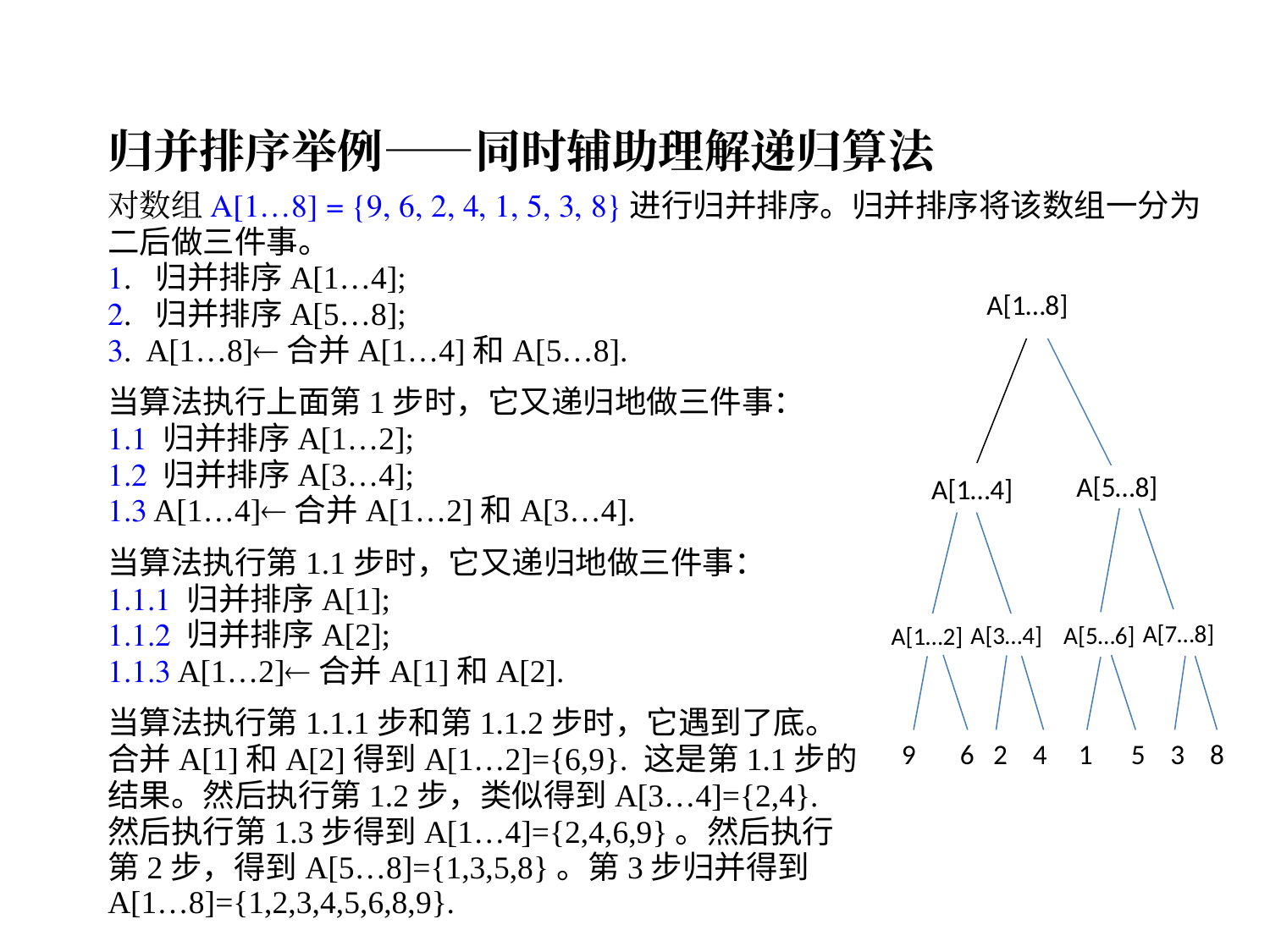

归并排序举例——同时辅助理解递归算法
对数组A[1…8] = {9, 6, 2, 4, 1, 5, 3, 8}进行归并排序。归并排序将该数组一分为二后做三件事。
1.  归并排序A[1…4];
2.  归并排序A[5…8];
3.  A[1…8]←合并A[1…4]和A[5…8].
当算法执行上面第1步时，它又递归地做三件事：
1.1 归并排序A[1…2];
1.2 归并排序A[3…4];
1.3 A[1…4]←合并A[1…2]和A[3…4].
当算法执行第1.1步时，它又递归地做三件事：
1.1.1 归并排序A[1];
1.1.2 归并排序A[2];
1.1.3 A[1…2]←合并A[1]和A[2].
当算法执行第1.1.1步和第1.1.2步时，它遇到了底。
合并A[1]和A[2]得到A[1…2]={6,9}. 这是第1.1步的
结果。然后执行第1.2步，类似得到A[3…4]={2,4}.
然后执行第1.3步得到A[1…4]={2,4,6,9}。然后执行
第2步，得到A[5…8]={1,3,5,8}。第3步归并得到
A[1…8]={1,2,3,4,5,6,8,9}.
A[1…8]
A[5…8]
A[1…4]
A[7…8]
A[5…6]
A[3…4]
A[1…2]
9       6   2    4     1      5    3    8